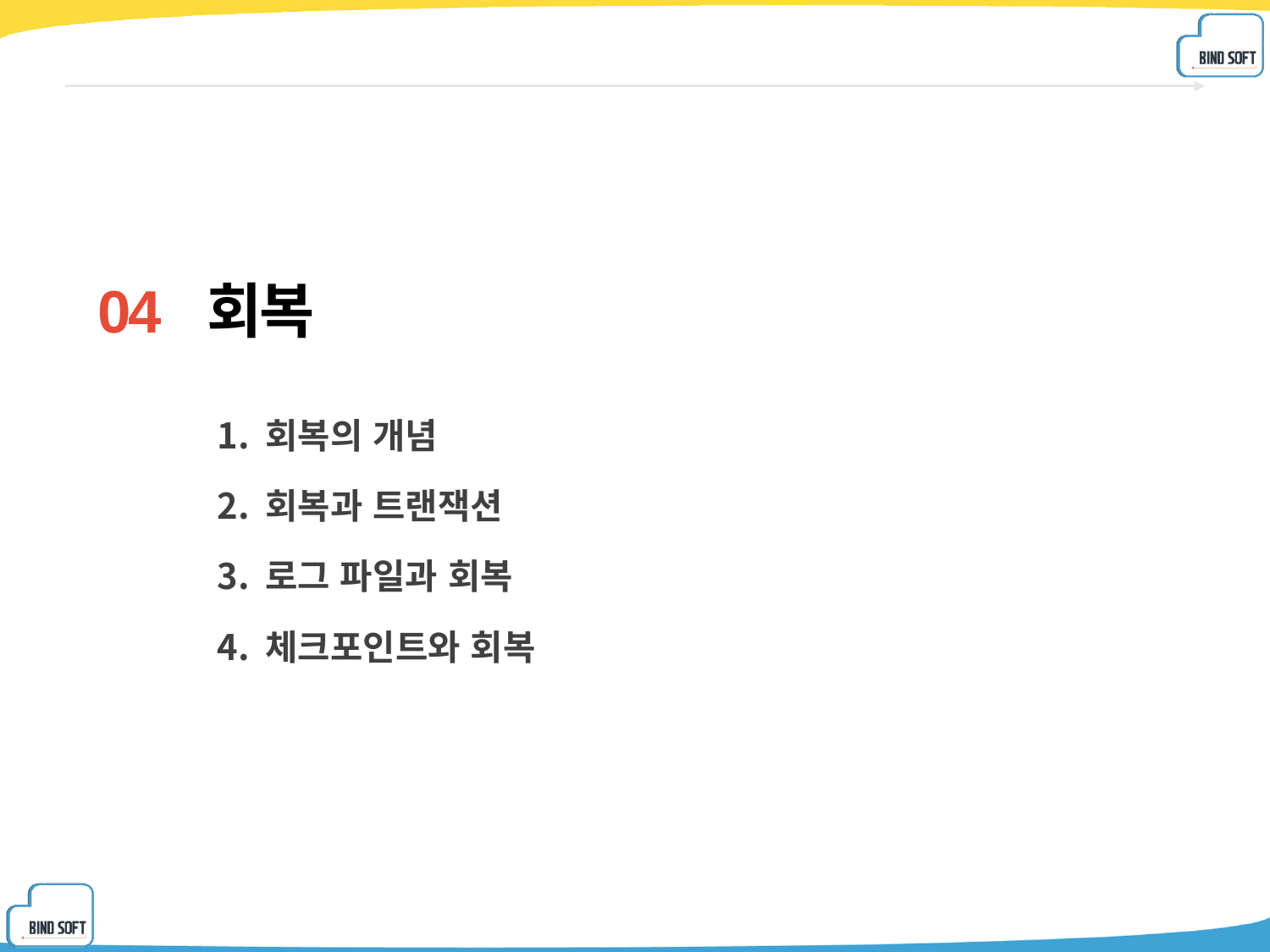

04  회복
회복의 개념
회복과 트랜잭션
로그 파일과 회복
체크포인트와 회복